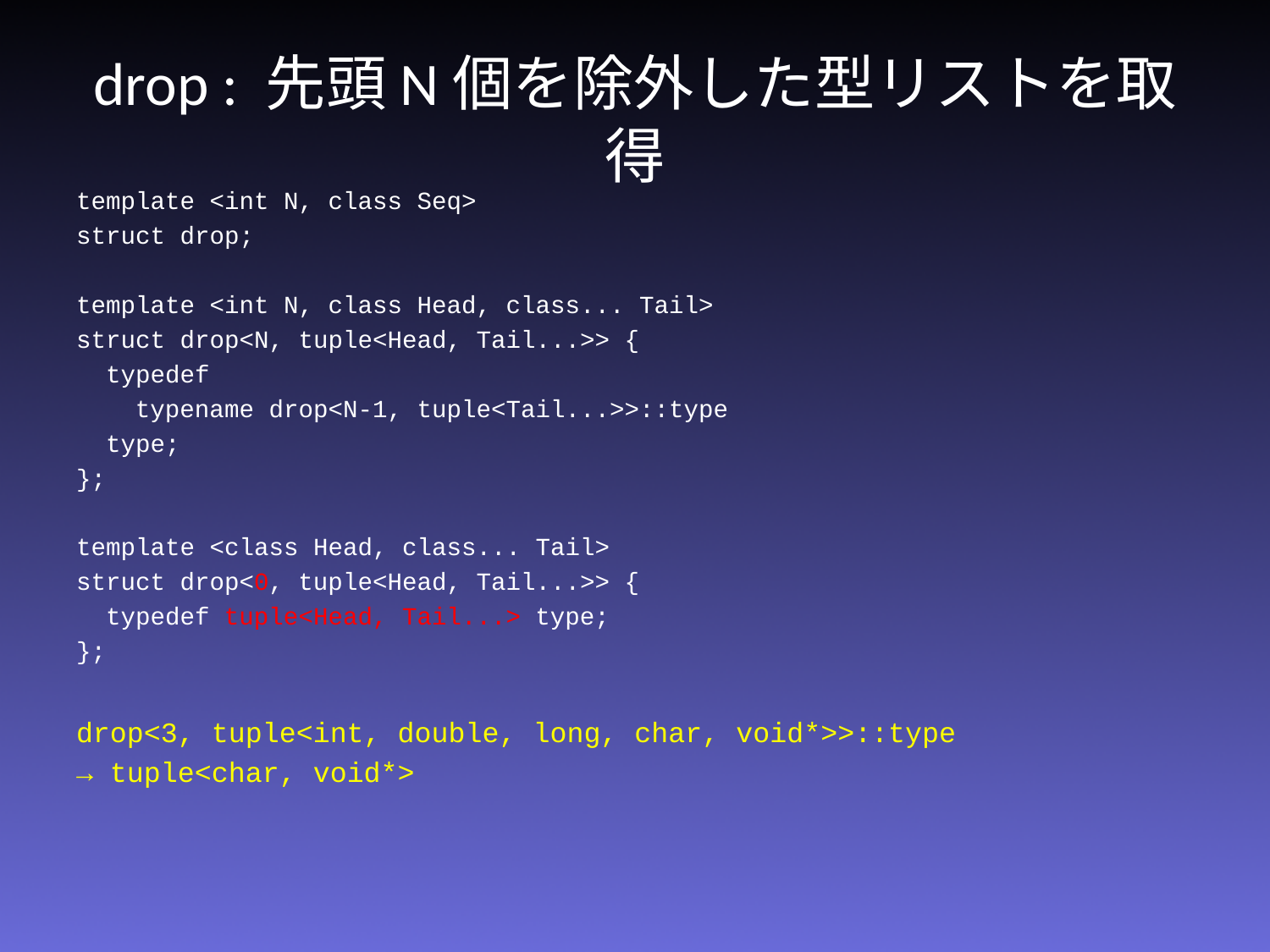

# drop : 先頭N個を除外した型リストを取得
template <int N, class Seq>
struct drop;

template <int N, class Head, class... Tail>
struct drop<N, tuple<Head, Tail...>> {
  typedef
    typename drop<N-1, tuple<Tail...>>::type
  type;
};

template <class Head, class... Tail>
struct drop<0, tuple<Head, Tail...>> {
  typedef tuple<Head, Tail...> type;
};

drop<3, tuple<int, double, long, char, void*>>::type
→ tuple<char, void*>